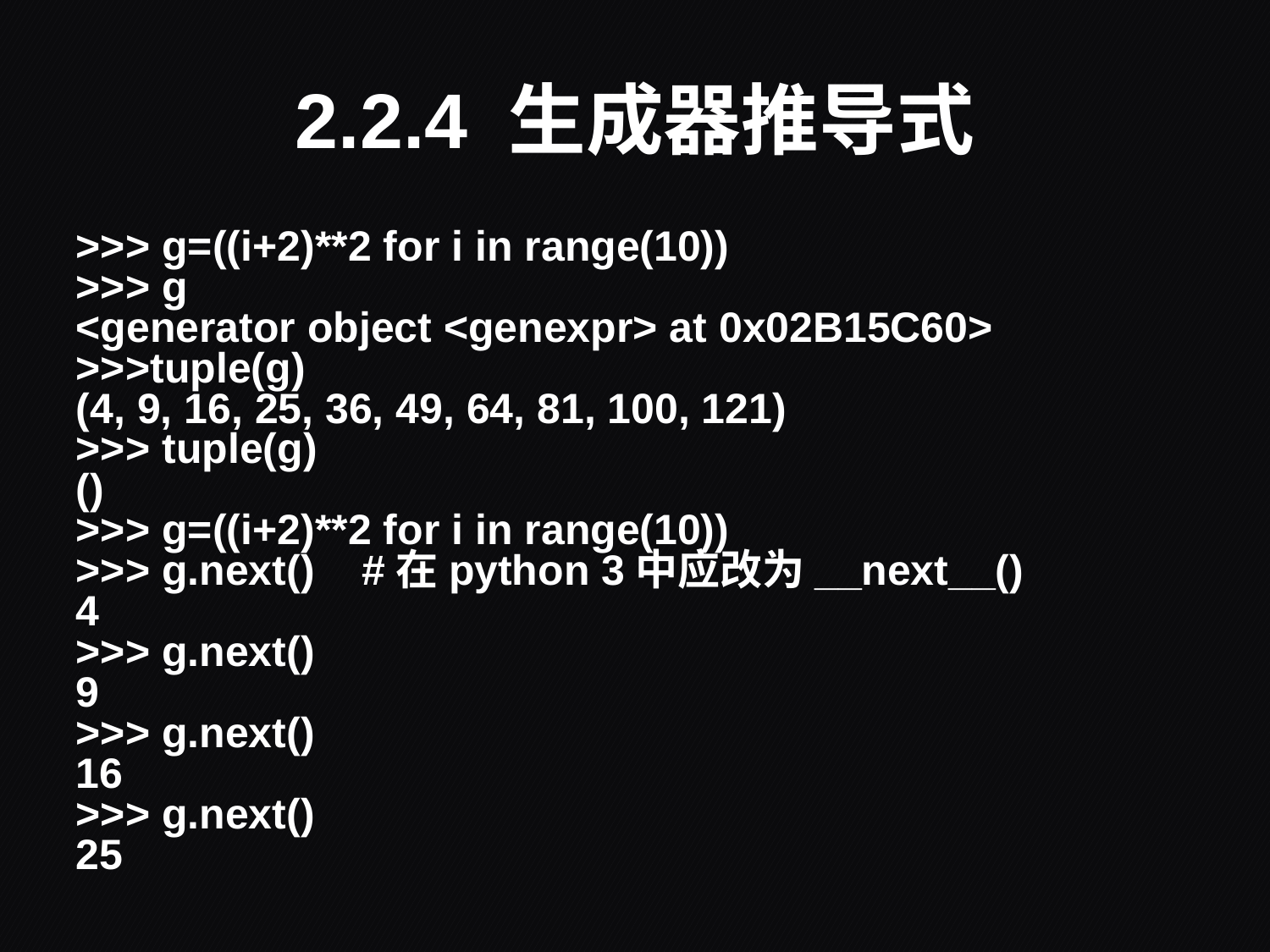

# 2.2.4 生成器推导式
>>> g=((i+2)**2 for i in range(10))
>>> g
<generator object <genexpr> at 0x02B15C60>
>>>tuple(g)
(4, 9, 16, 25, 36, 49, 64, 81, 100, 121)
>>> tuple(g)
()
>>> g=((i+2)**2 for i in range(10))
>>> g.next()    #在python 3中应改为__next__()
4
>>> g.next()
9
>>> g.next()
16
>>> g.next()
25